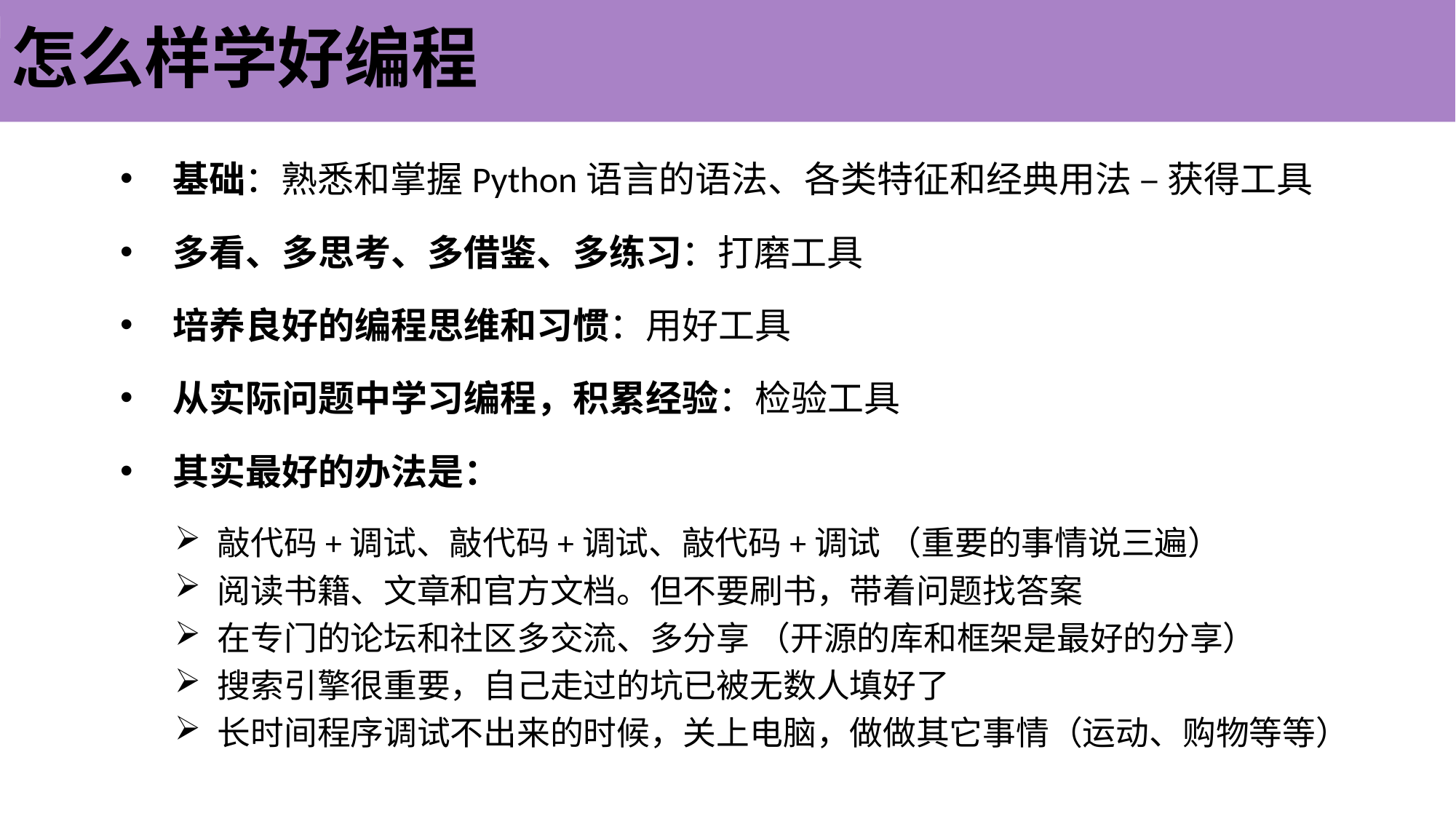

# 怎么样学好编程

  基础：熟悉和掌握Python语言的语法、各类特征和经典用法 – 获得工具
  多看、多思考、多借鉴、多练习：打磨工具
  培养良好的编程思维和习惯：用好工具
  从实际问题中学习编程，积累经验：检验工具
  其实最好的办法是：

 敲代码+调试、敲代码+调试、敲代码+调试 （重要的事情说三遍）
 阅读书籍、文章和官方文档。但不要刷书，带着问题找答案
 在专门的论坛和社区多交流、多分享 （开源的库和框架是最好的分享）
 搜索引擎很重要，自己走过的坑已被无数人填好了
 长时间程序调试不出来的时候，关上电脑，做做其它事情（运动、购物等等）